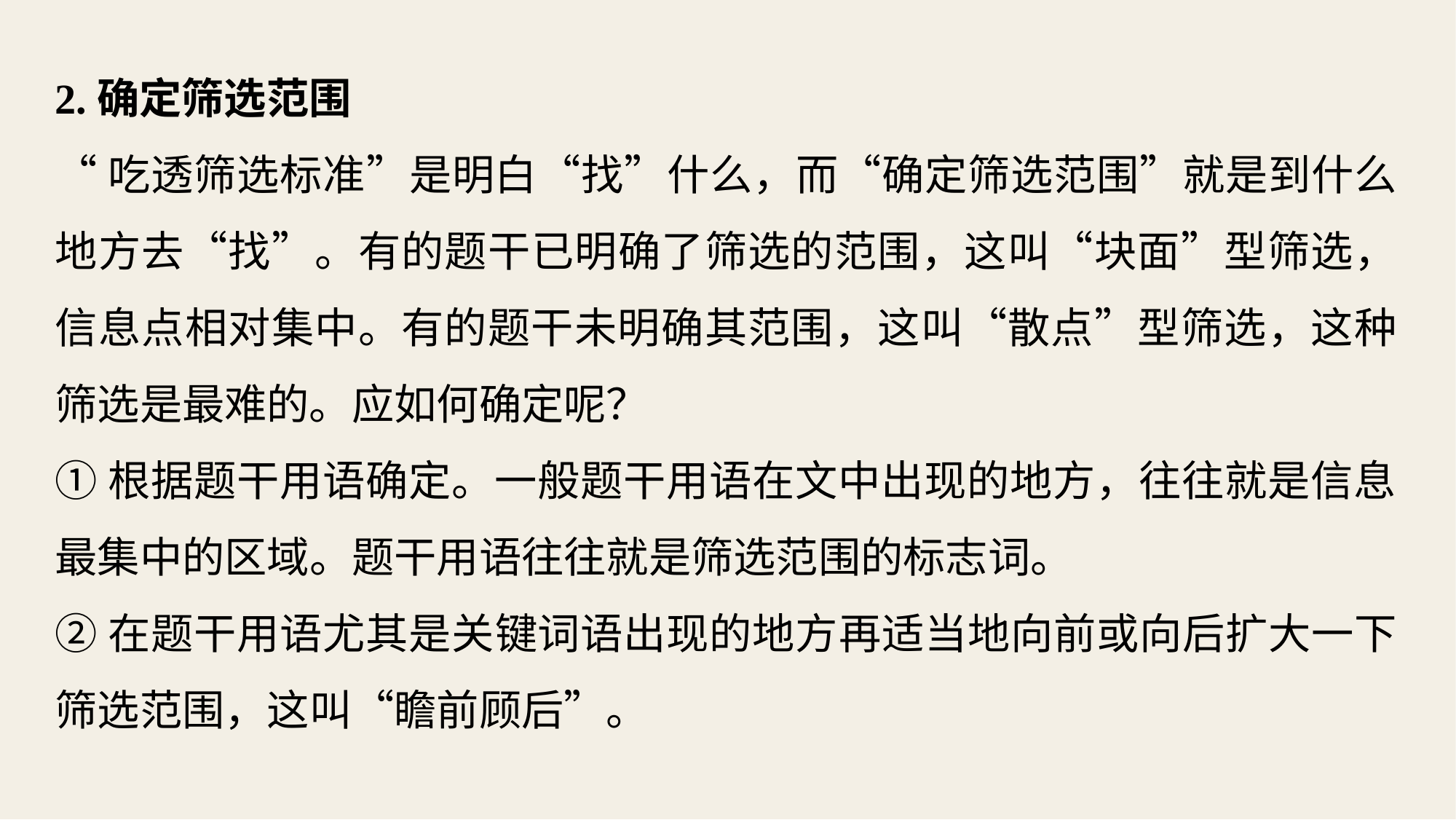

2.确定筛选范围
“吃透筛选标准”是明白“找”什么，而“确定筛选范围”就是到什么地方去“找”。有的题干已明确了筛选的范围，这叫“块面”型筛选，信息点相对集中。有的题干未明确其范围，这叫“散点”型筛选，这种筛选是最难的。应如何确定呢？
①根据题干用语确定。一般题干用语在文中出现的地方，往往就是信息最集中的区域。题干用语往往就是筛选范围的标志词。
②在题干用语尤其是关键词语出现的地方再适当地向前或向后扩大一下筛选范围，这叫“瞻前顾后”。